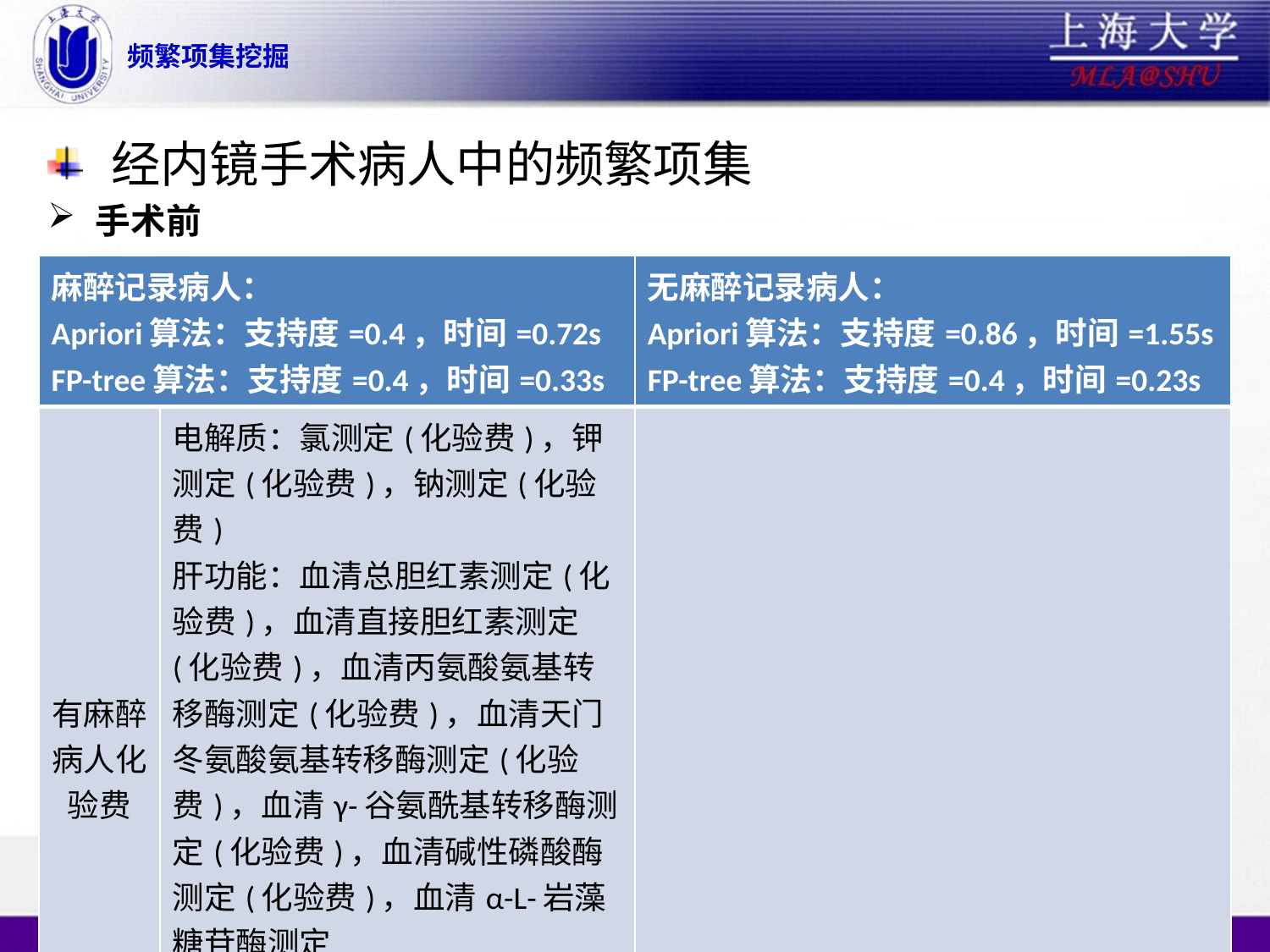

# 频繁项集挖掘
经内镜手术病人中的频繁项集
手术前
| 麻醉记录病人： Apriori算法：支持度=0.4，时间=0.72s FP-tree算法：支持度=0.4，时间=0.33s |  |  | 无麻醉记录病人： Apriori算法：支持度=0.86，时间=1.55s FP-tree算法：支持度=0.4，时间=0.23s |  |
| --- | --- | --- | --- | --- |
| 有麻醉病人化验费 | 电解质：氯测定(化验费)，钾测定(化验费)，钠测定(化验费) 肝功能：血清总胆红素测定(化验费)，血清直接胆红素测定(化验费)，血清丙氨酸氨基转移酶测定(化验费)，血清天门冬氨酸氨基转移酶测定(化验费)，血清γ-谷氨酰基转移酶测定(化验费)，血清碱性磷酸酶测定(化验费)，血清α-L-岩藻糖苷酶测定 酸碱平衡：血清碳酸氢盐(HCO3)测定(化验费) 血常规：血细胞分析(化验费) |  |  |  |
| 无麻醉记录病人化验费 | 电解质：氯测定，钾测定，钠测定 肝功能：血清总胆红素测定，血清直接胆红素测定，血清丙氨酸氨基转移酶测定，血清白蛋白测定，血清总蛋白测定 肾功能：肌酐测定 其他：尿素测定 |  | 费用： 最高——2058.1元 平均——1612.39元 最低——1565.3元 |  |
56